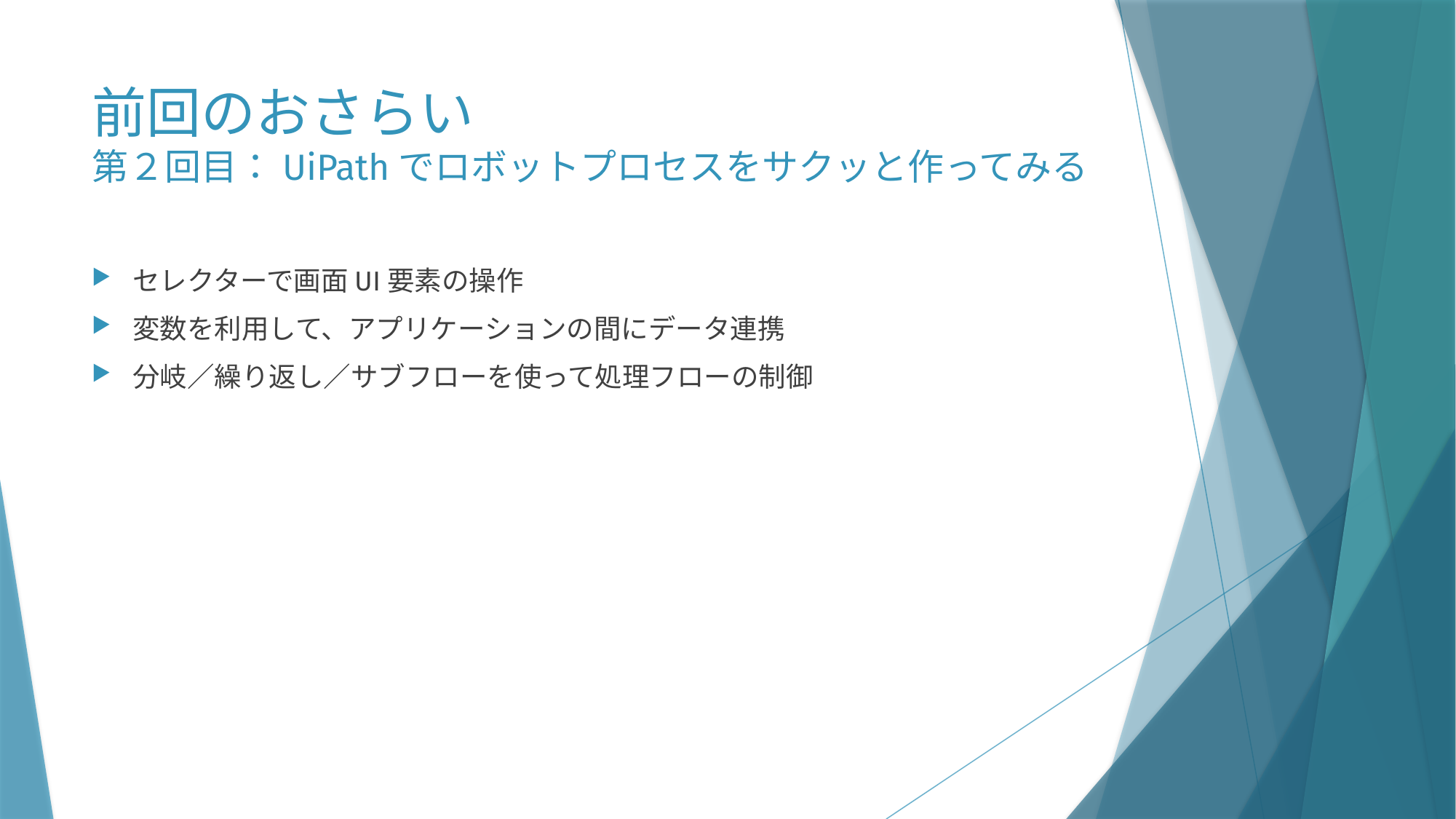

# 前回のおさらい 第２回目：UiPathでロボットプロセスをサクッと作ってみる
セレクターで画面UI要素の操作
変数を利用して、アプリケーションの間にデータ連携
分岐／繰り返し／サブフローを使って処理フローの制御